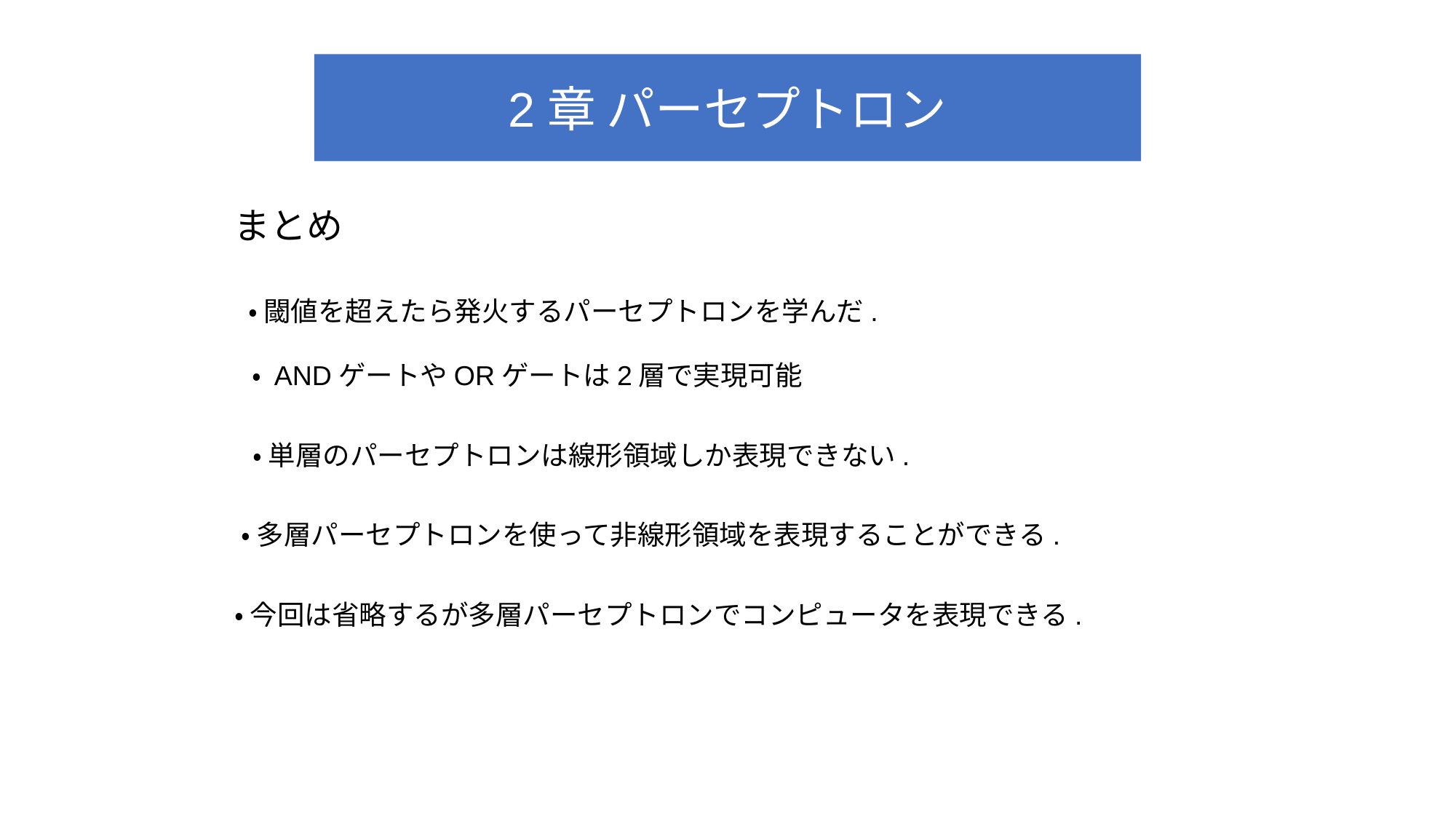

2章 パーセプトロン
まとめ
・ 閾値を超えたら発火するパーセプトロンを学んだ.
・ ANDゲートやORゲートは2層で実現可能
・ 単層のパーセプトロンは線形領域しか表現できない.
・ 多層パーセプトロンを使って非線形領域を表現することができる.
・ 今回は省略するが多層パーセプトロンでコンピュータを表現できる.